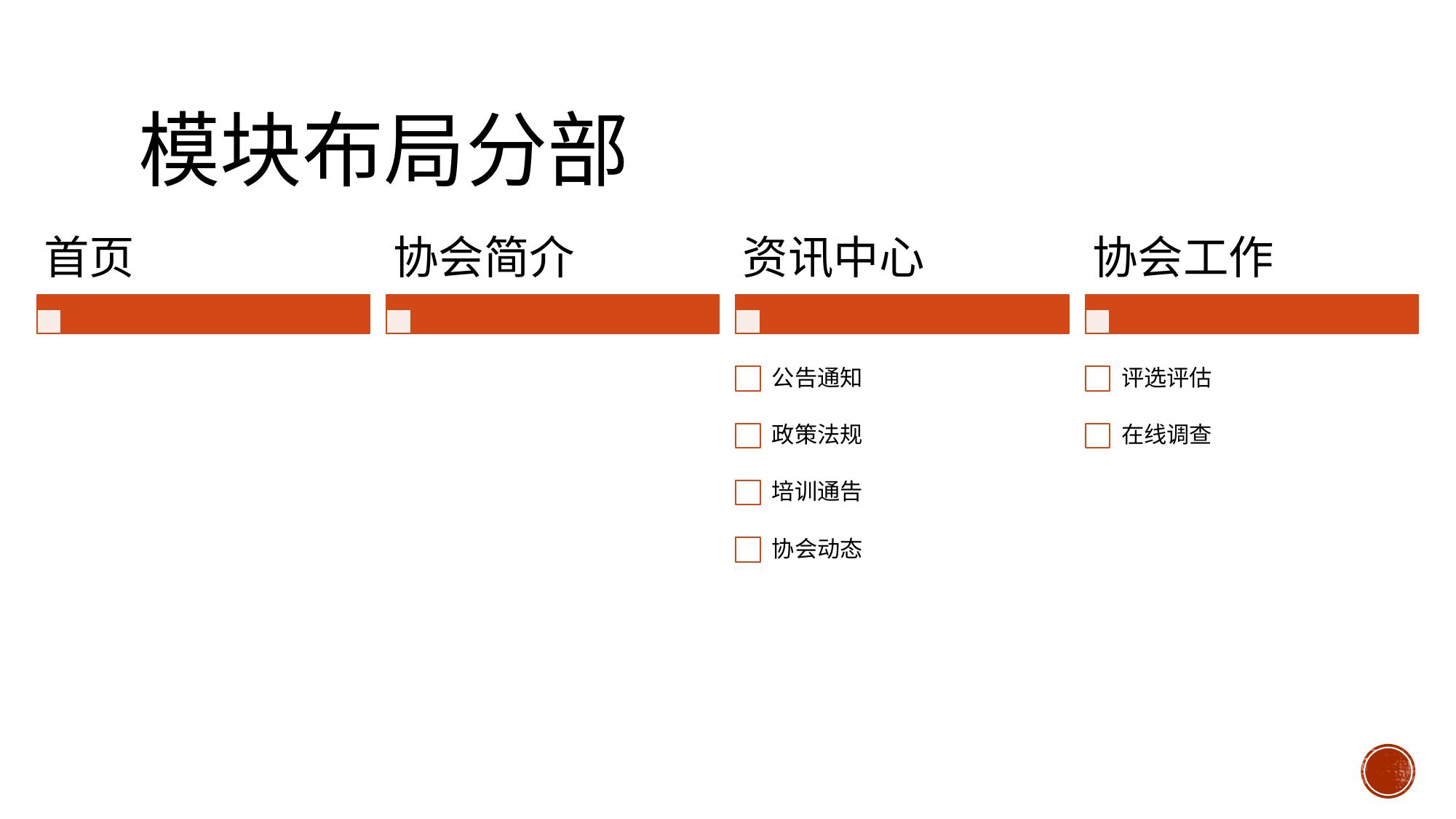

# 模块布局分部
首页
协会简介
资讯中心
公告通知
政策法规
培训通告
协会动态
协会工作
评选评估
在线调查